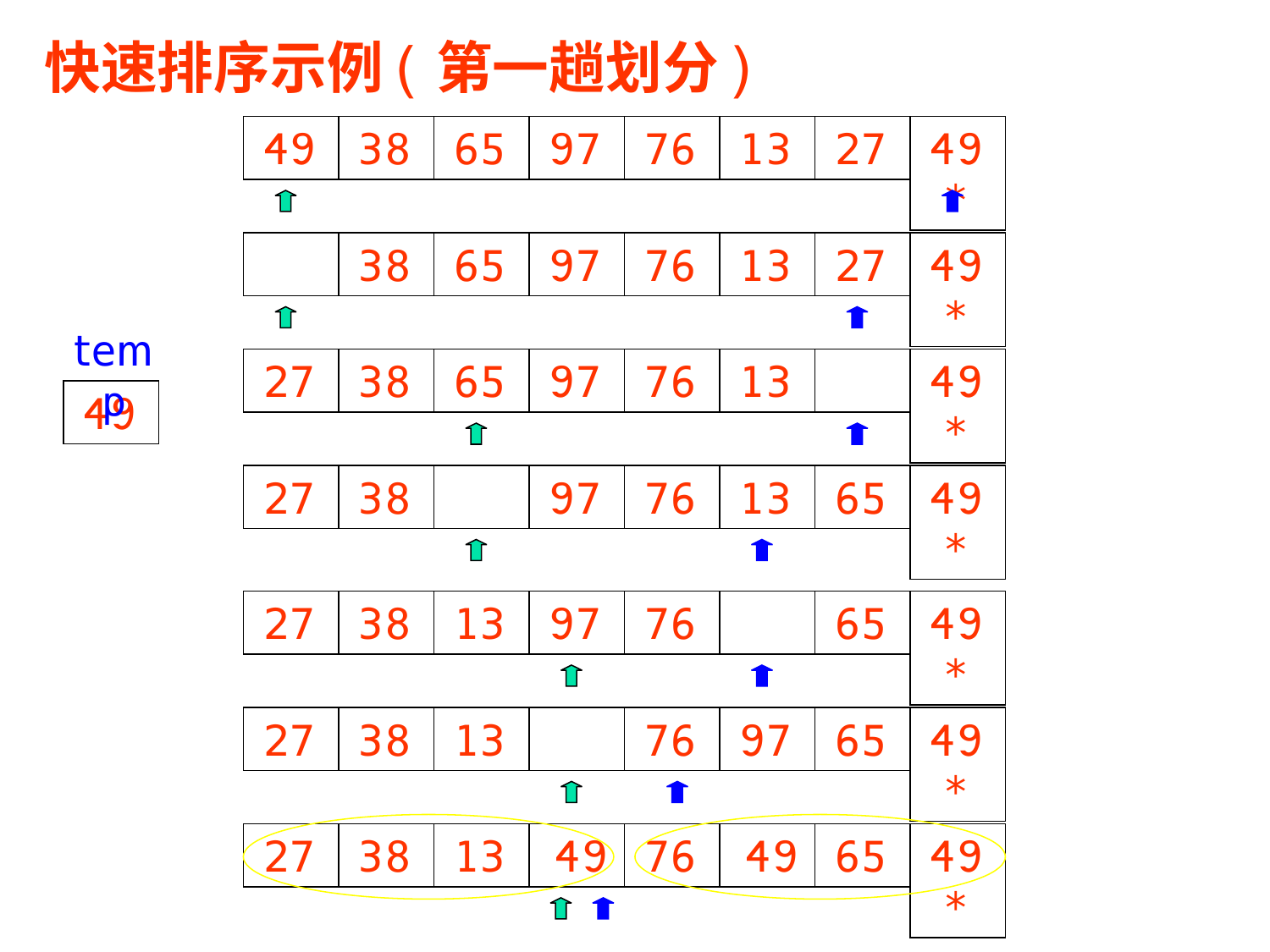

# 快速排序示例(第一趟划分)
49
38
65
97
76
13
27
49*

38
65
97
76
13
27
49*

temp
27
38
65
97
76
13

49*
49

27
38

97
76
13
65
49*

27
38
13
97
76

65
49*

27
38
13

76
97
65
49*

27
38
13
 49
76
 49
65
49*